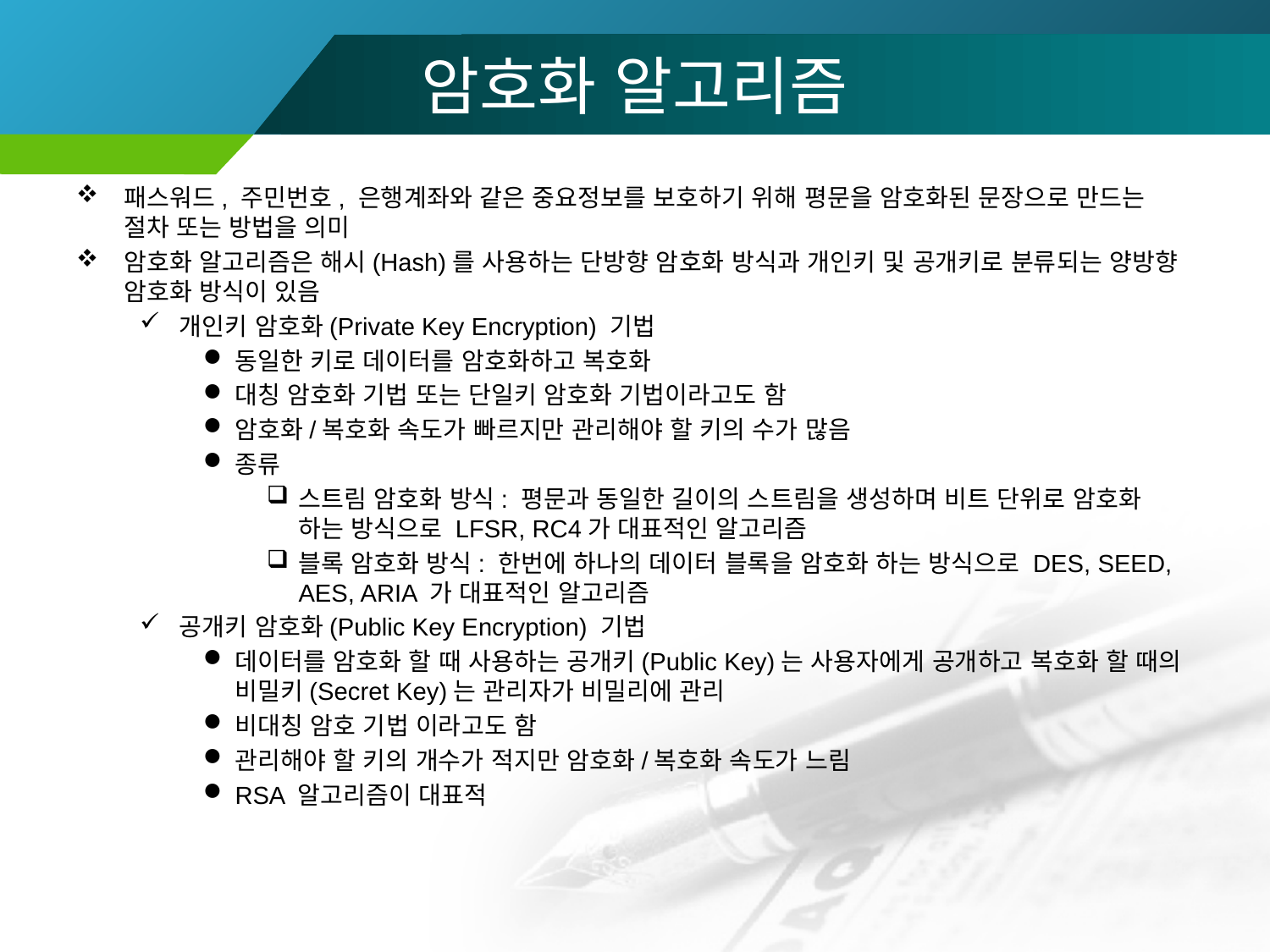

# 암호화 알고리즘
패스워드, 주민번호, 은행계좌와 같은 중요정보를 보호하기 위해 평문을 암호화된 문장으로 만드는 절차 또는 방법을 의미
암호화 알고리즘은 해시(Hash)를 사용하는 단방향 암호화 방식과 개인키 및 공개키로 분류되는 양방향 암호화 방식이 있음
개인키 암호화(Private Key Encryption) 기법
동일한 키로 데이터를 암호화하고 복호화
대칭 암호화 기법 또는 단일키 암호화 기법이라고도 함
암호화/복호화 속도가 빠르지만 관리해야 할 키의 수가 많음
종류
스트림 암호화 방식: 평문과 동일한 길이의 스트림을 생성하며 비트 단위로 암호화 하는 방식으로 LFSR, RC4가 대표적인 알고리즘
블록 암호화 방식: 한번에 하나의 데이터 블록을 암호화 하는 방식으로 DES, SEED, AES, ARIA 가 대표적인 알고리즘
공개키 암호화(Public Key Encryption) 기법
데이터를 암호화 할 때 사용하는 공개키(Public Key)는 사용자에게 공개하고 복호화 할 때의 비밀키(Secret Key)는 관리자가 비밀리에 관리
비대칭 암호 기법 이라고도 함
관리해야 할 키의 개수가 적지만 암호화/복호화 속도가 느림
RSA 알고리즘이 대표적